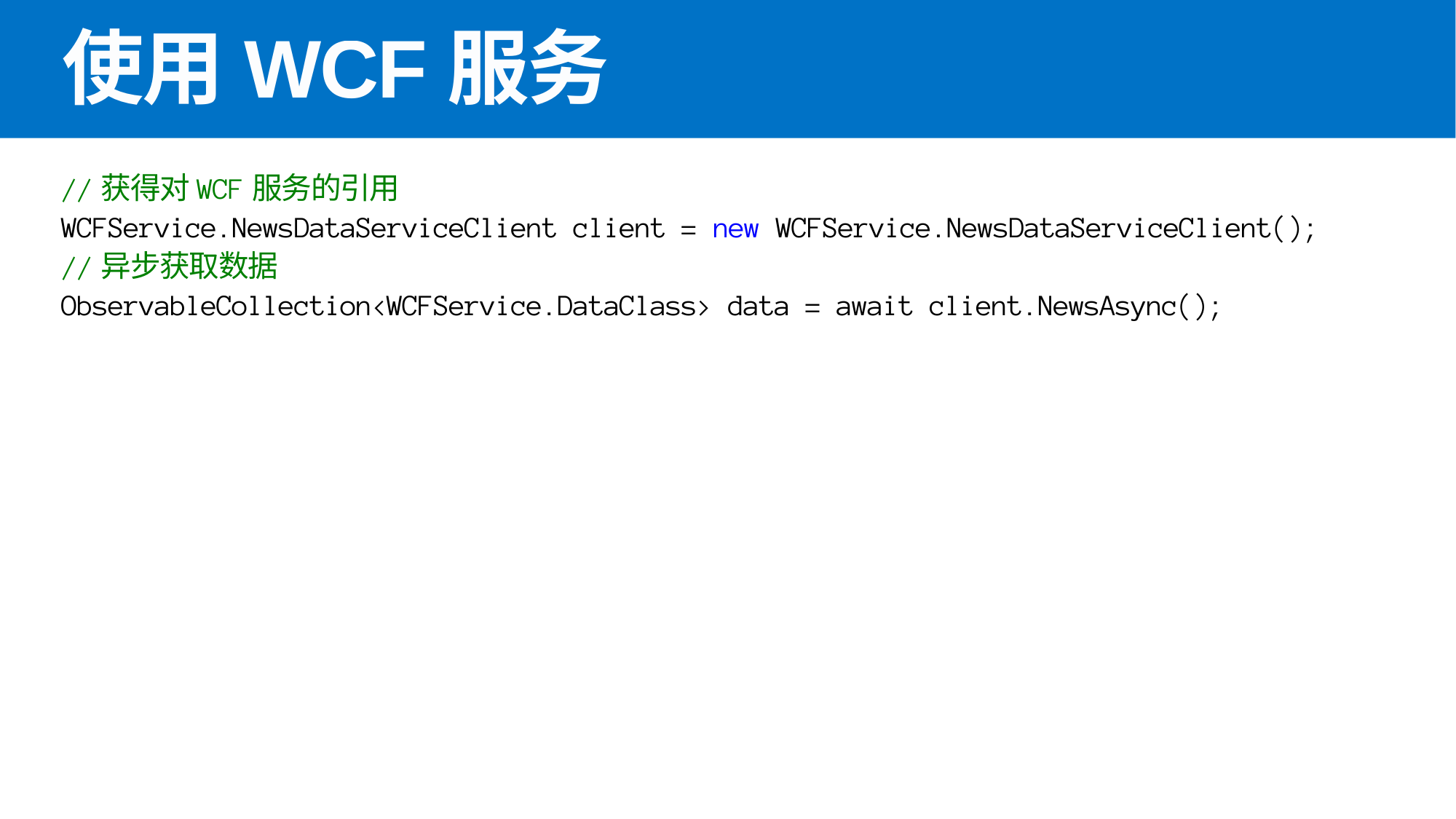

# 使用WCF服务
//获得对WCF服务的引用
WCFService.NewsDataServiceClient client = new WCFService.NewsDataServiceClient();
//异步获取数据
ObservableCollection<WCFService.DataClass> data = await client.NewsAsync();